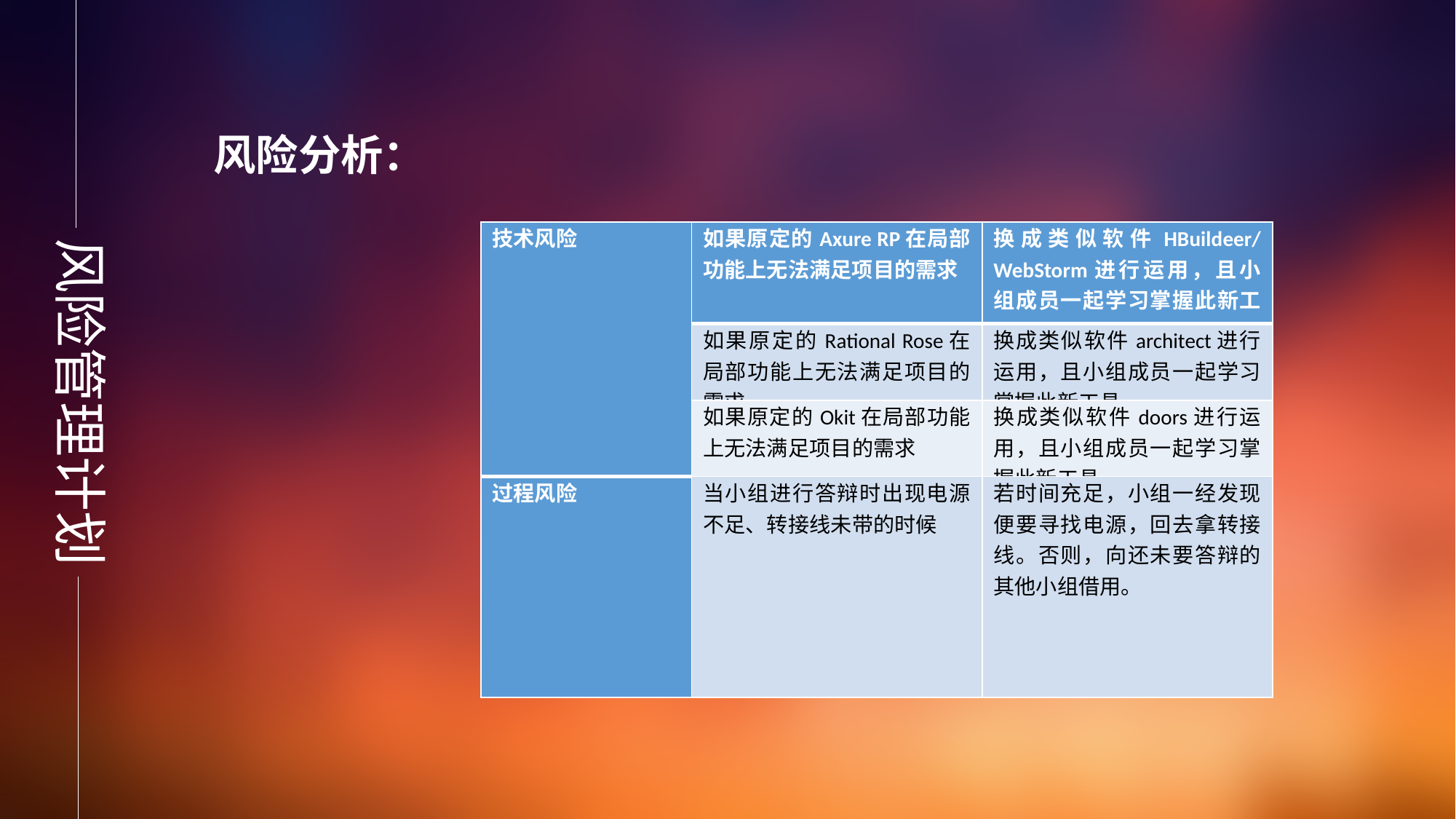

风险分析：
| 技术风险 | 如果原定的Axure RP在局部功能上无法满足项目的需求 | 换成类似软件HBuildeer/WebStorm进行运用，且小组成员一起学习掌握此新工具 |
| --- | --- | --- |
|  | 如果原定的Rational Rose在局部功能上无法满足项目的需求 | 换成类似软件architect进行运用，且小组成员一起学习掌握此新工具 |
|  | 如果原定的Okit在局部功能上无法满足项目的需求 | 换成类似软件doors进行运用，且小组成员一起学习掌握此新工具 |
| 过程风险 | 当小组进行答辩时出现电源不足、转接线未带的时候 | 若时间充足，小组一经发现便要寻找电源，回去拿转接线。否则，向还未要答辩的其他小组借用。 |
风险管理计划